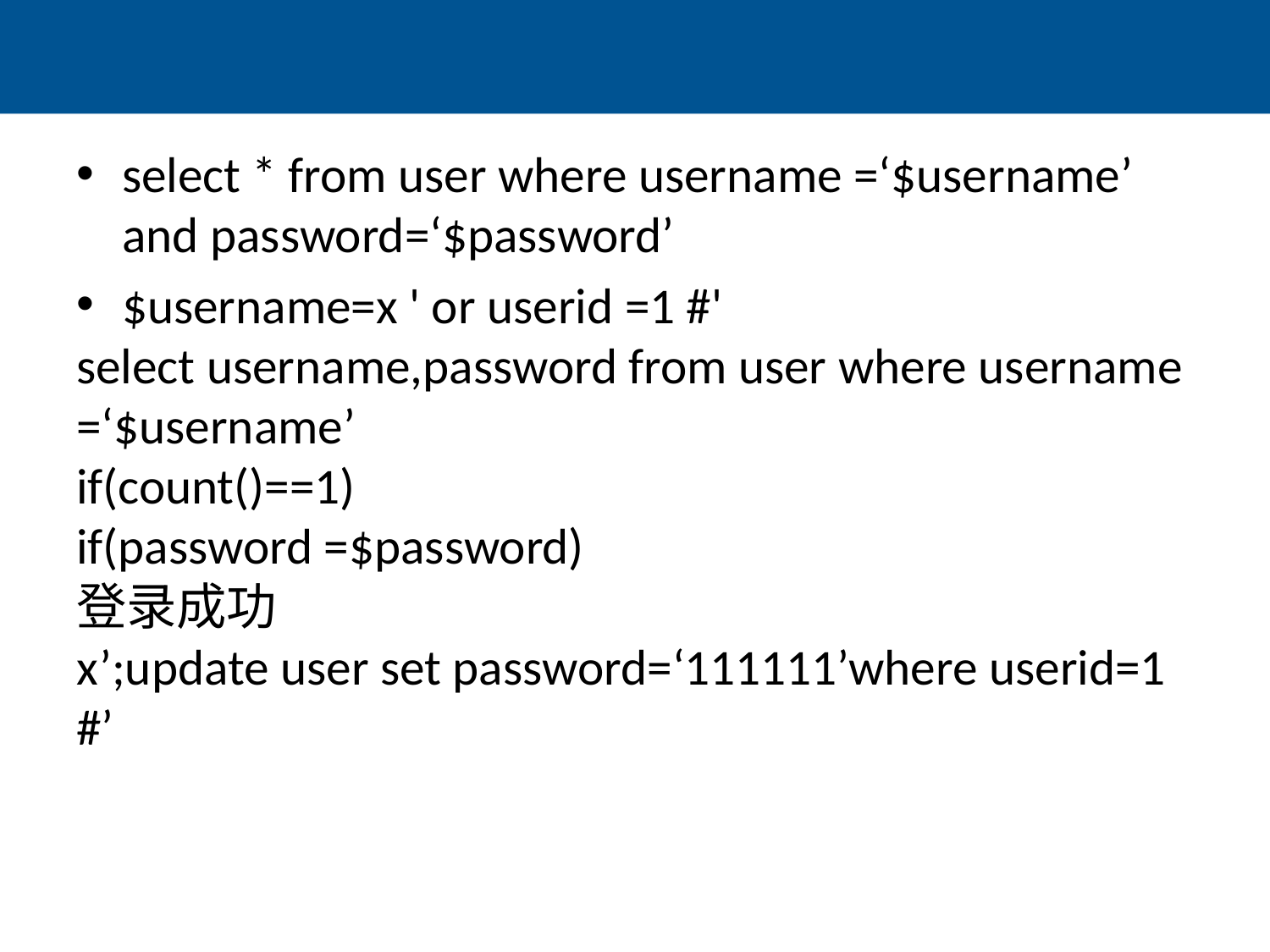

#
select * from user where username =‘$username’ and password=‘$password’
$username=x ' or userid =1 #'
select username,password from user where username =‘$username’
if(count()==1)
if(password =$password)
登录成功
x’;update user set password=‘111111’where userid=1 #’